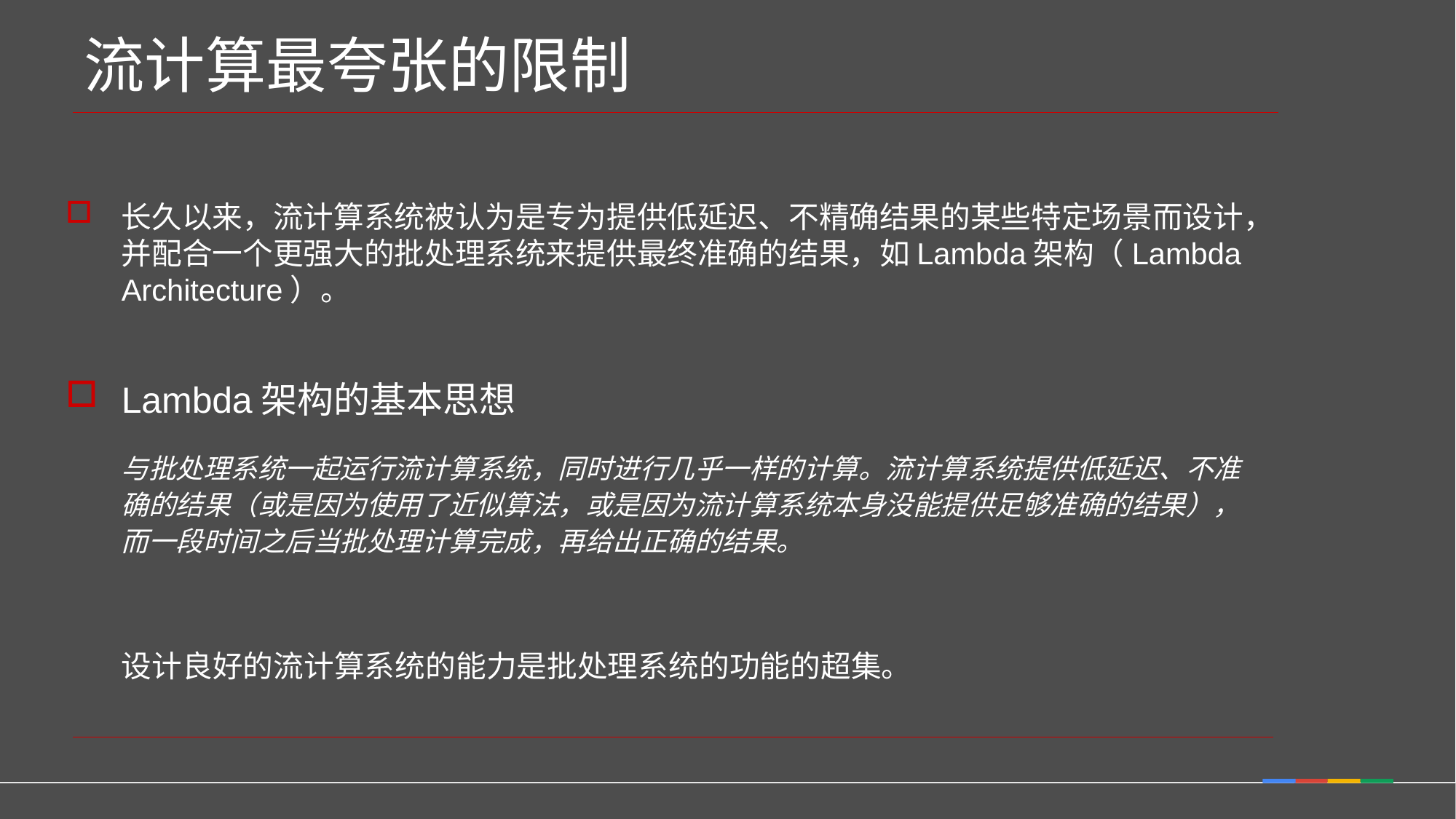

流计算最夸张的限制

长久以来，流计算系统被认为是专为提供低延迟、不精确结果的某些特定场景而设计，并配合一个更强大的批处理系统来提供最终准确的结果，如Lambda架构（Lambda Architecture）。

Lambda架构的基本思想
与批处理系统一起运行流计算系统，同时进行几乎一样的计算。流计算系统提供低延迟、不准确的结果（或是因为使用了近似算法，或是因为流计算系统本身没能提供足够准确的结果），而一段时间之后当批处理计算完成，再给出正确的结果。

设计良好的流计算系统的能力是批处理系统的功能的超集。